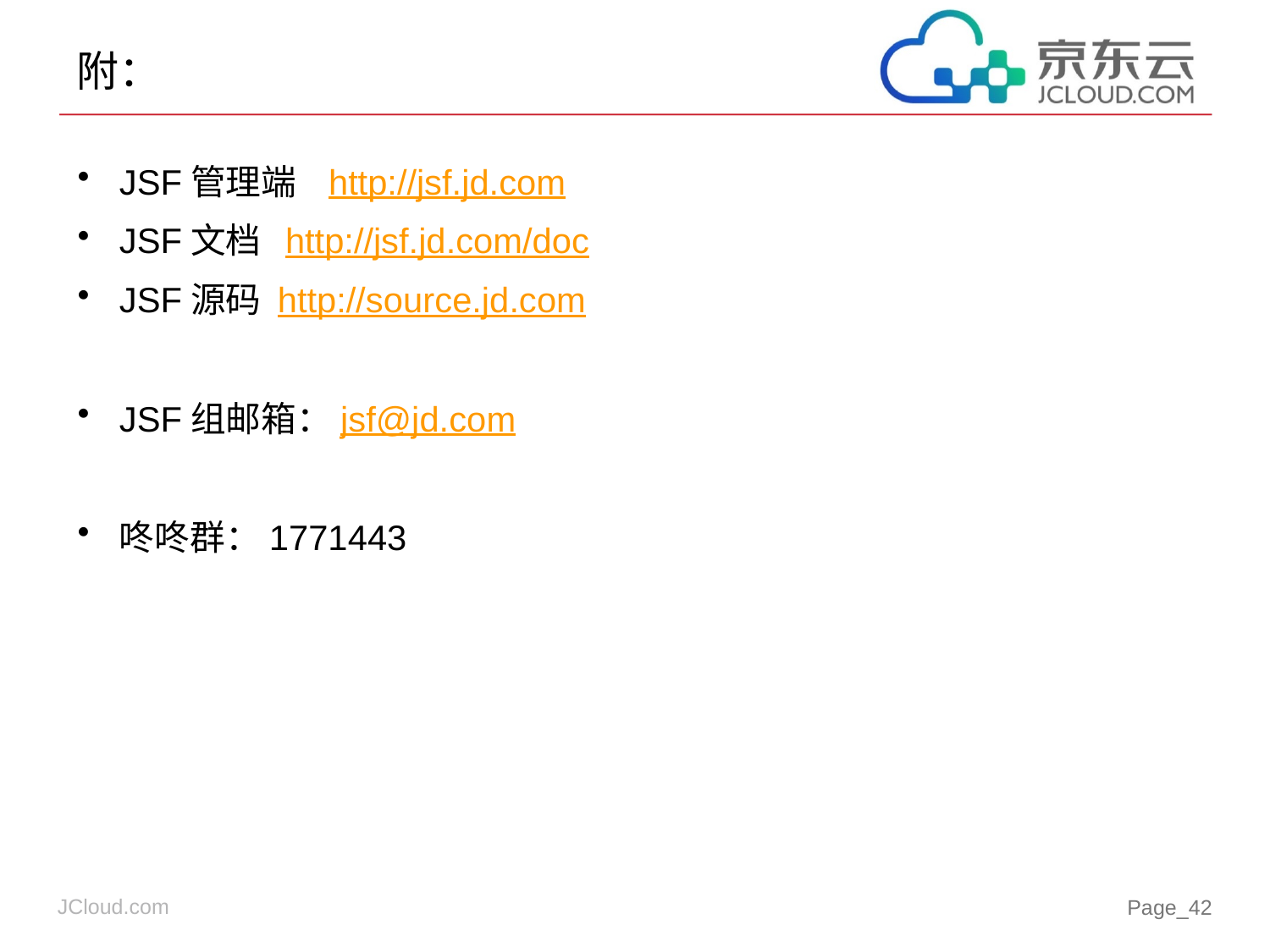

# 附：
JSF管理端   http://jsf.jd.com
JSF文档  http://jsf.jd.com/doc
JSF源码 http://source.jd.com

JSF组邮箱：jsf@jd.com

咚咚群：1771443
Page_42